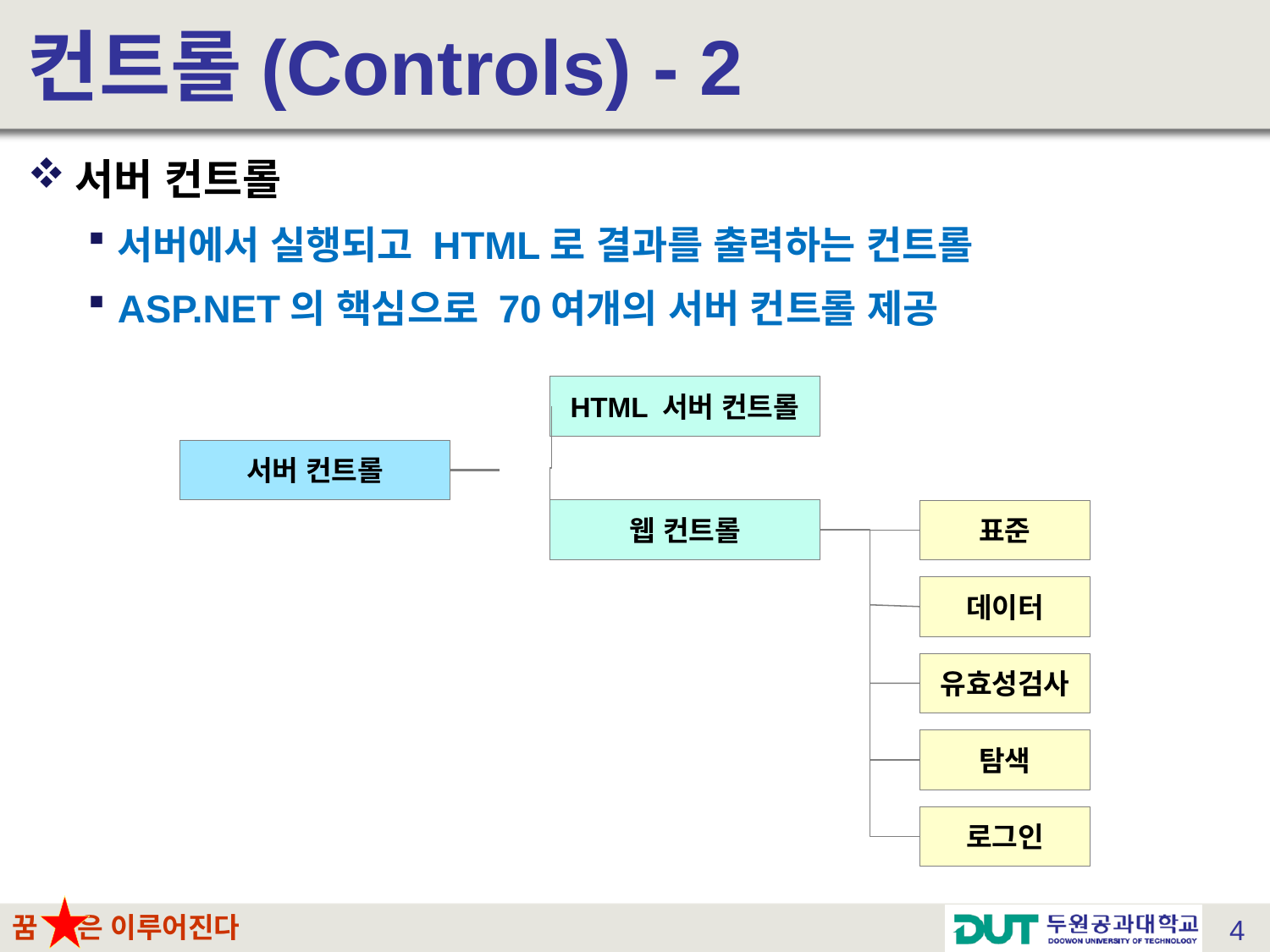

# 컨트롤(Controls) - 2
서버 컨트롤
서버에서 실행되고 HTML로 결과를 출력하는 컨트롤
ASP.NET의 핵심으로 70여개의 서버 컨트롤 제공
HTML 서버 컨트롤
서버 컨트롤
웹 컨트롤
표준
데이터
유효성검사
탐색
로그인